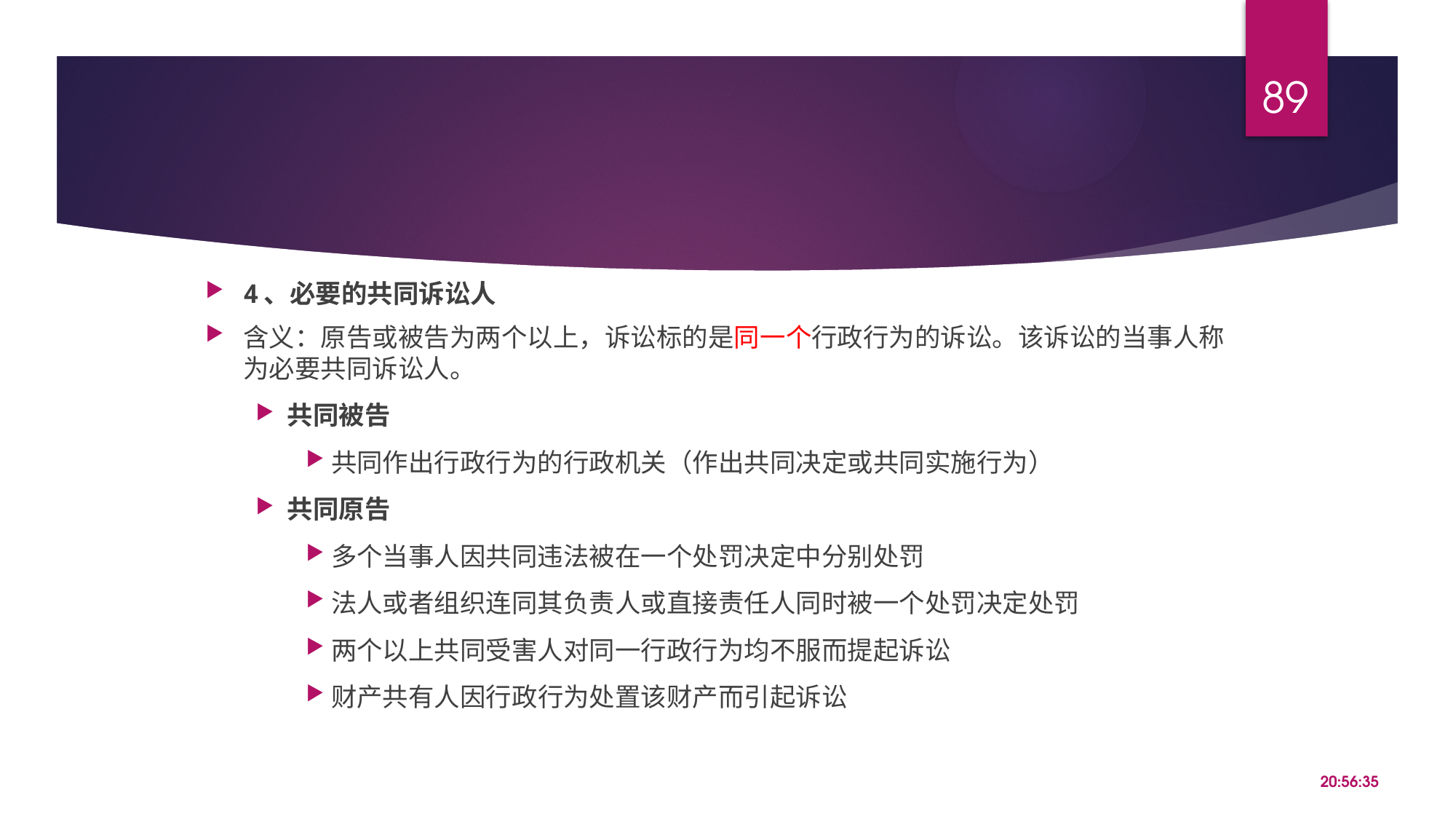

89
#
4、必要的共同诉讼人
含义：原告或被告为两个以上，诉讼标的是同一个行政行为的诉讼。该诉讼的当事人称为必要共同诉讼人。
共同被告
共同作出行政行为的行政机关（作出共同决定或共同实施行为）
共同原告
多个当事人因共同违法被在一个处罚决定中分别处罚
法人或者组织连同其负责人或直接责任人同时被一个处罚决定处罚
两个以上共同受害人对同一行政行为均不服而提起诉讼
财产共有人因行政行为处置该财产而引起诉讼

20:56:35